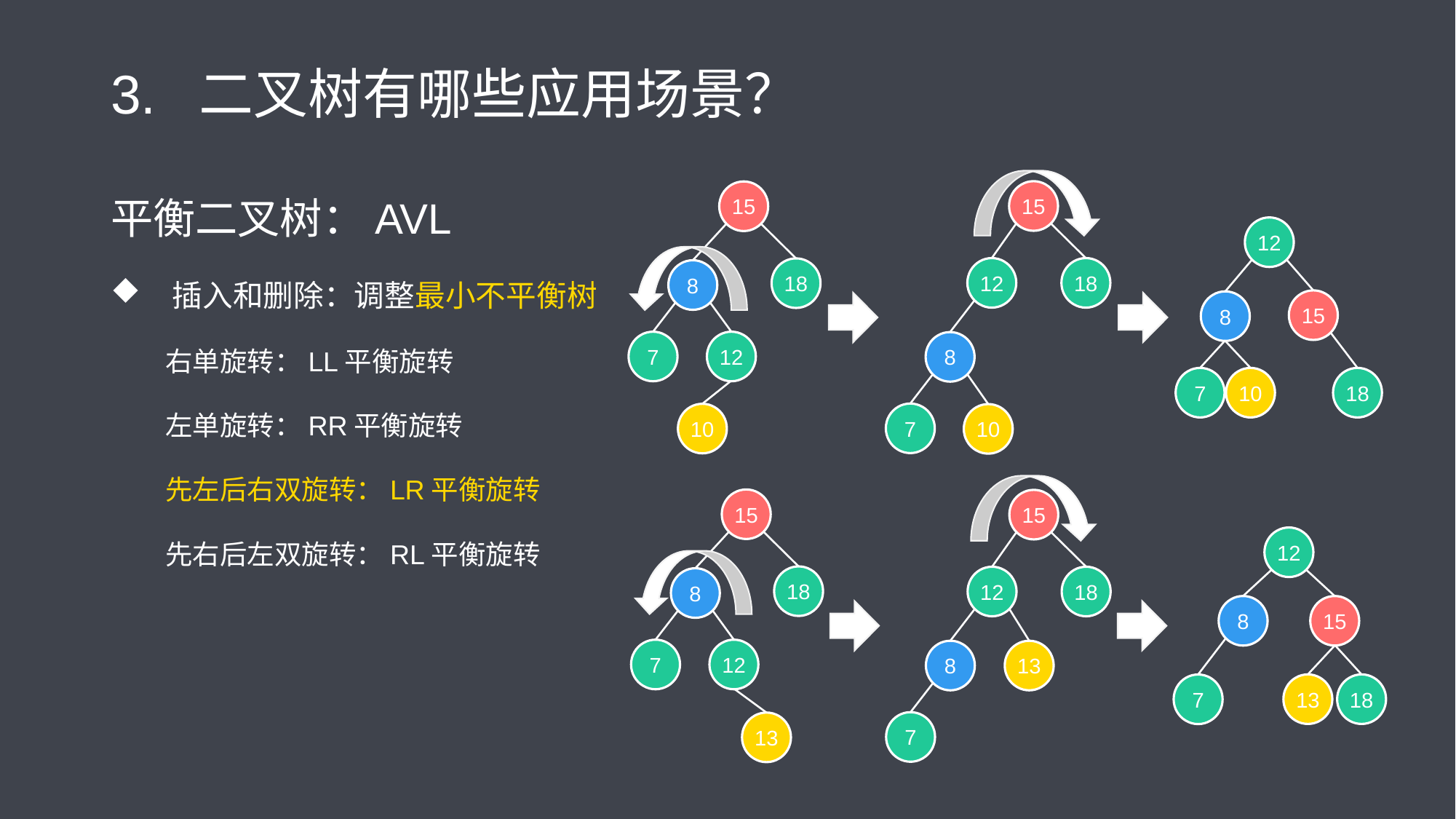

# 二叉树有哪些应用场景？
平衡二叉树：AVL
插入和删除：调整最小不平衡树
右单旋转：LL平衡旋转
左单旋转：RR平衡旋转
先左后右双旋转：LR平衡旋转
先右后左双旋转：RL平衡旋转

15
12
18
8
10
7
15
18
8
12
7
12
15
8
10
7
18

10

15
18
8
12
7
15
12
18
13
8
7

12
8
15
13
18
7

13